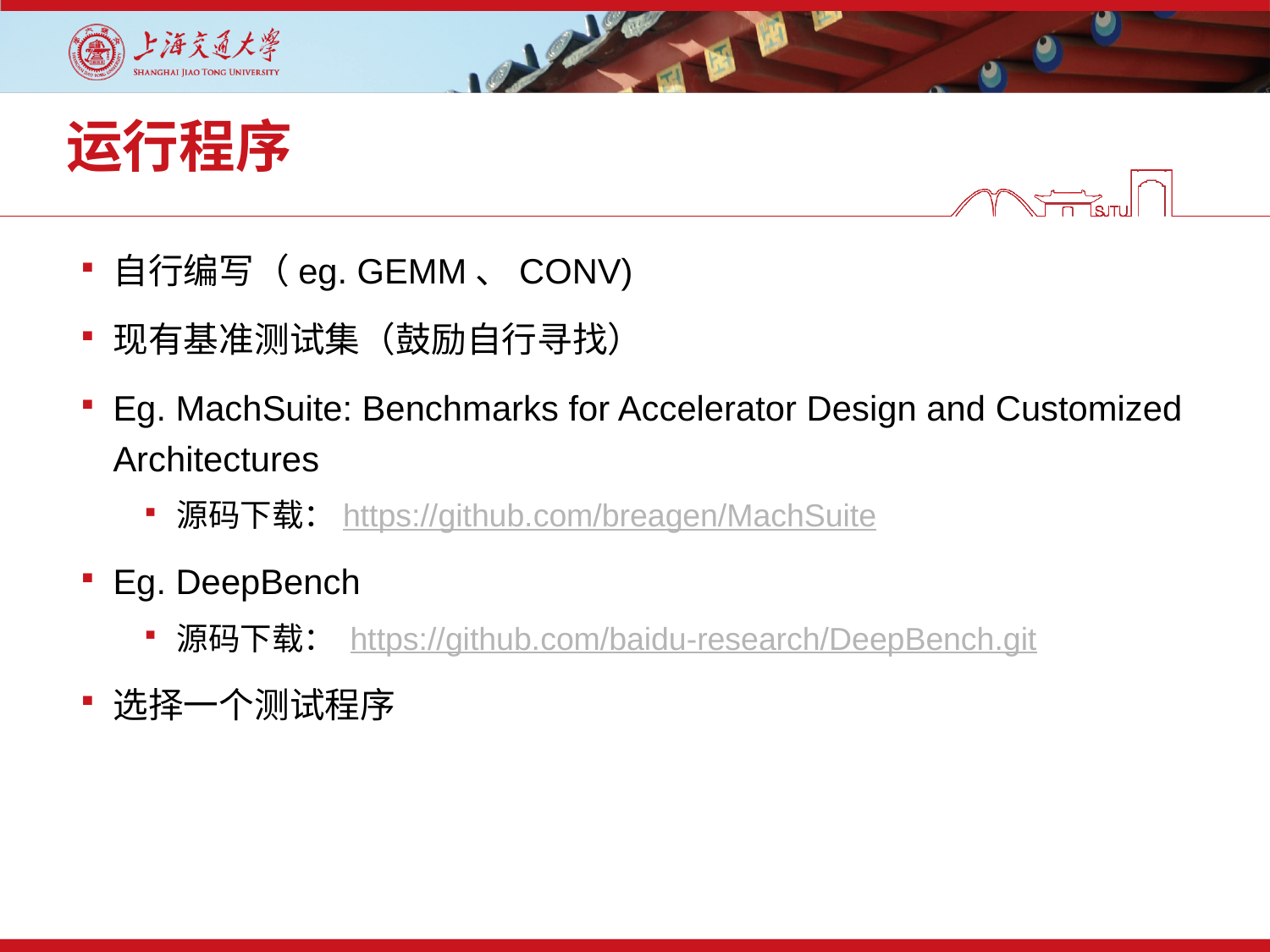

# 运行程序
自行编写（eg. GEMM、CONV)
现有基准测试集（鼓励自行寻找）
Eg. MachSuite: Benchmarks for Accelerator Design and Customized Architectures
源码下载：https://github.com/breagen/MachSuite
Eg. DeepBench
源码下载： https://github.com/baidu-research/DeepBench.git
选择一个测试程序